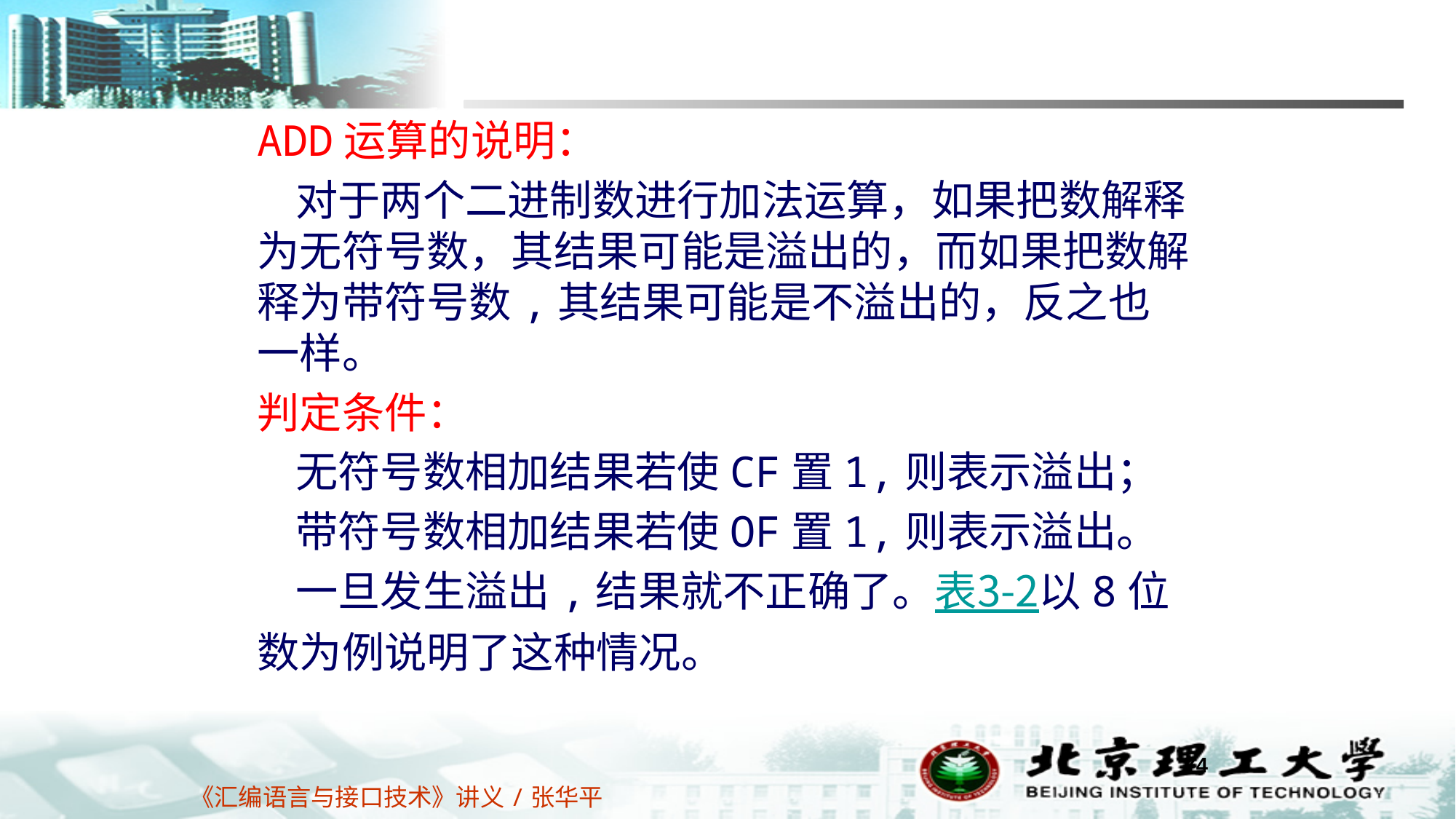

ADD运算的说明：
   对于两个二进制数进行加法运算，如果把数解释为无符号数，其结果可能是溢出的，而如果把数解释为带符号数,其结果可能是不溢出的，反之也一样。
判定条件：
   无符号数相加结果若使CF置1,则表示溢出；
   带符号数相加结果若使OF置1,则表示溢出。
   一旦发生溢出,结果就不正确了。表3-2以8位数为例说明了这种情况。
74